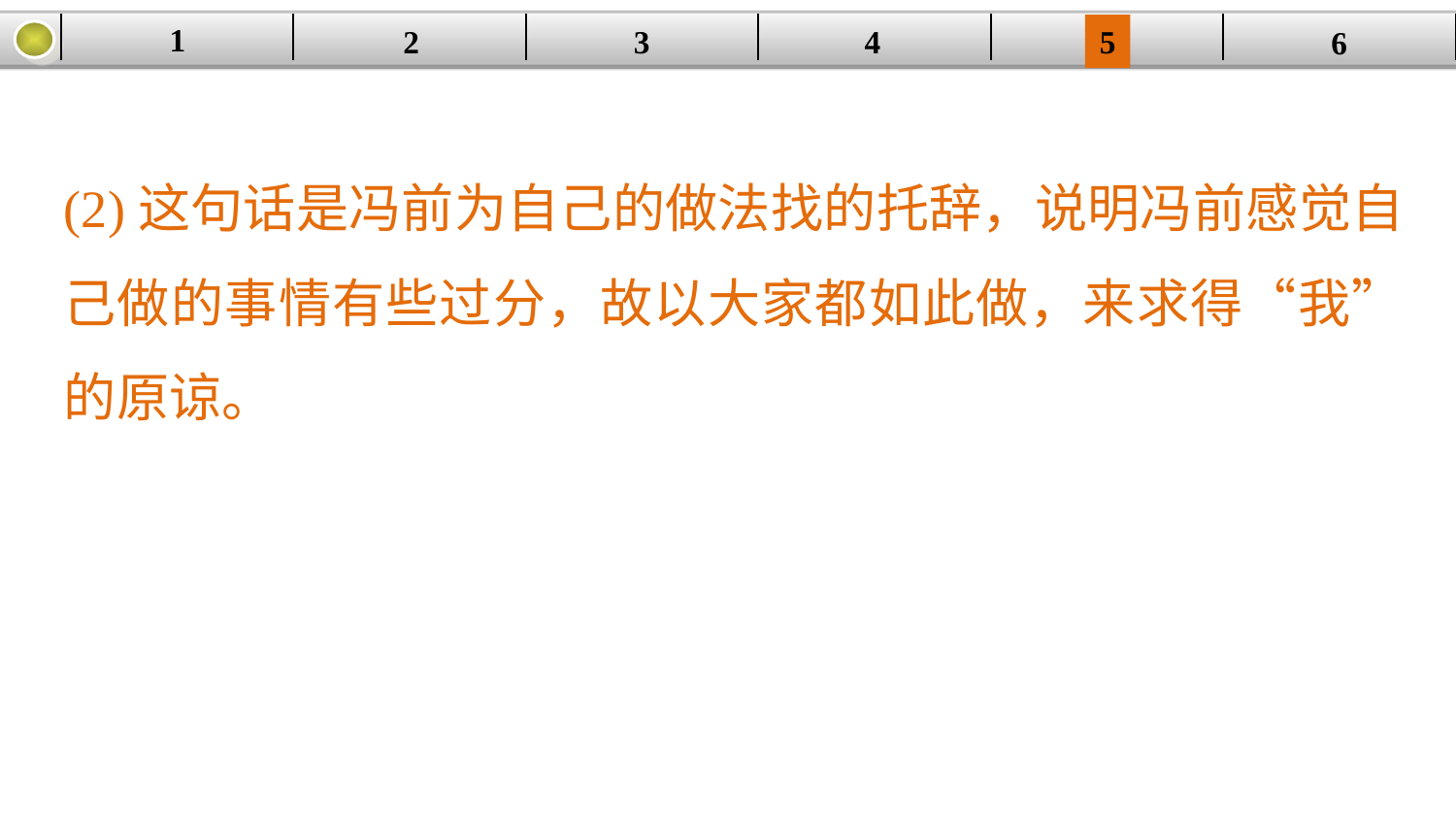

1
|  |  |  |  |  |  |
| --- | --- | --- | --- | --- | --- |
2
3
4
5
6

(2)这句话是冯前为自己的做法找的托辞，说明冯前感觉自己做的事情有些过分，故以大家都如此做，来求得“我”的原谅。